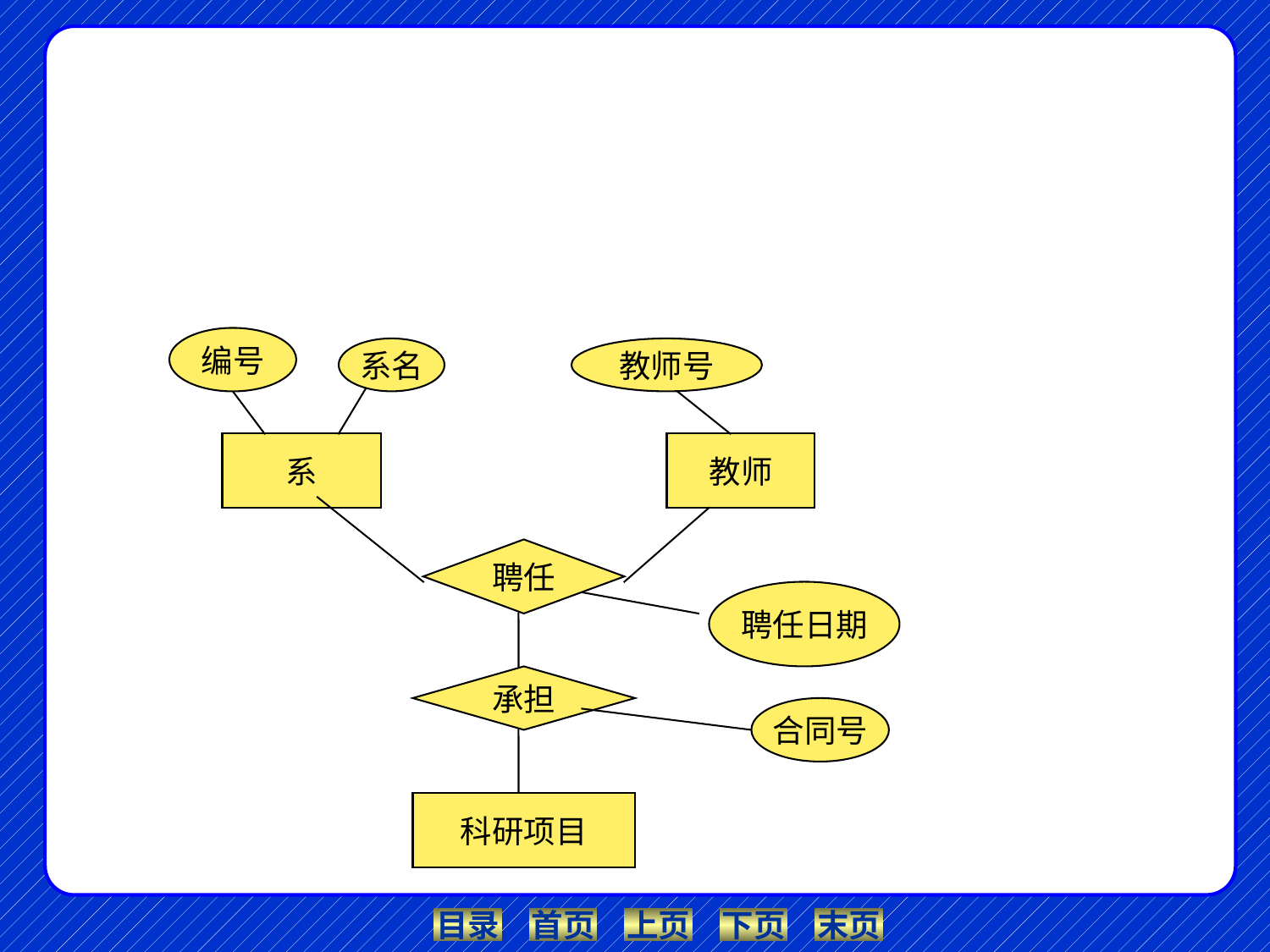

An Introduction to Database Systenm
编号
系名
教师号

系
教师

聘任
聘任日期

承担
合同号

科研项目